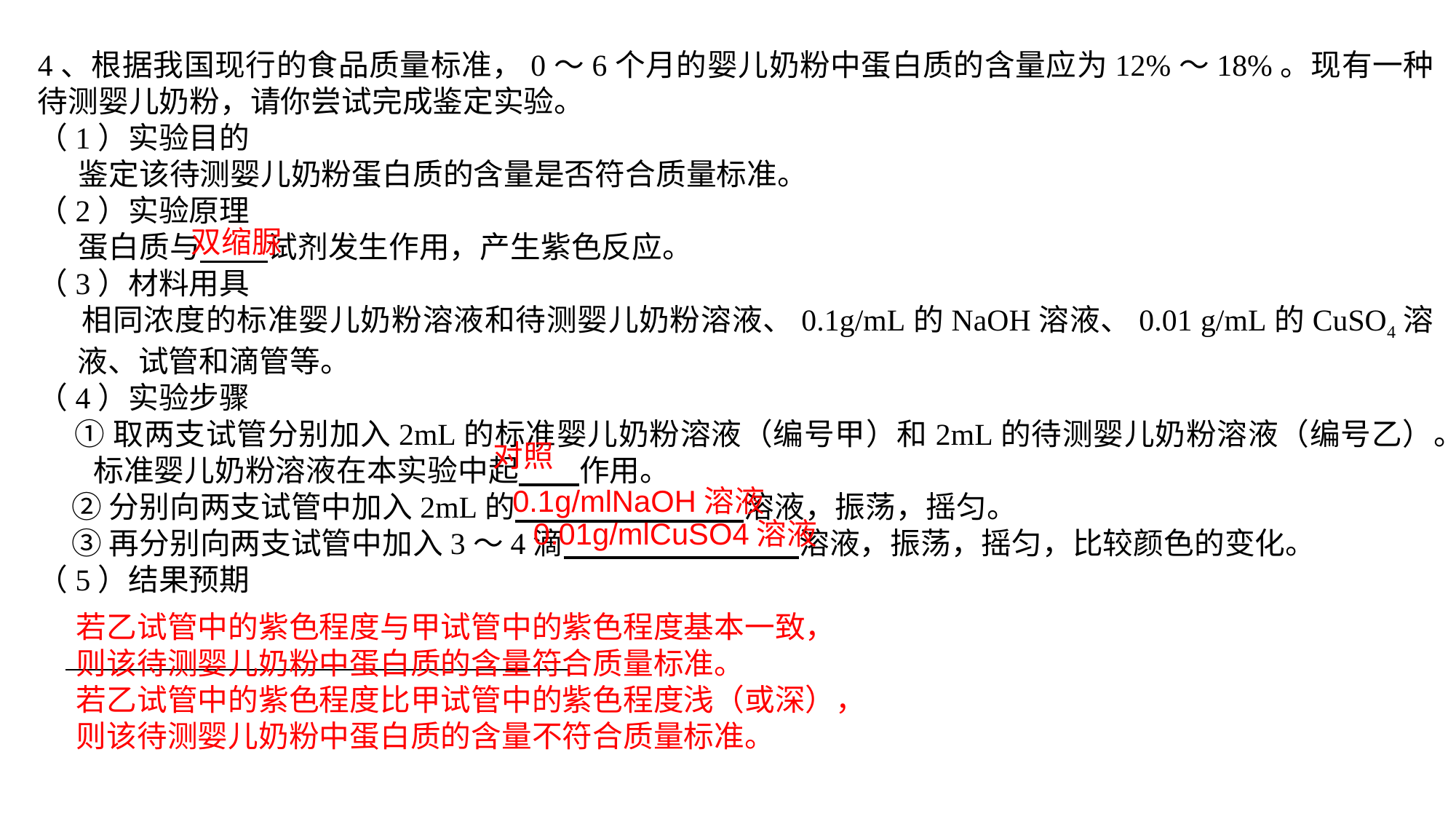

4、根据我国现行的食品质量标准，0～6个月的婴儿奶粉中蛋白质的含量应为12%～18%。现有一种待测婴儿奶粉，请你尝试完成鉴定实验。
（1）实验目的
     鉴定该待测婴儿奶粉蛋白质的含量是否符合质量标准。
（2）实验原理
     蛋白质与          试剂发生作用，产生紫色反应。
（3）材料用具
     相同浓度的标准婴儿奶粉溶液和待测婴儿奶粉溶液、0.1g/mL的NaOH溶液、0.01 g/mL的CuSO4溶液、试管和滴管等。
（4）实验步骤
     ①取两支试管分别加入2mL的标准婴儿奶粉溶液（编号甲）和2mL的待测婴儿奶粉溶液（编号乙）。标准婴儿奶粉溶液在本实验中起         作用。
     ②分别向两支试管中加入2mL的                                  溶液，振荡，摇匀。
     ③再分别向两支试管中加入3～4滴                                   溶液，振荡，摇匀，比较颜色的变化。
（5）结果预期

双缩脲
对照
0.1g/mlNaOH溶液
0.01g/mlCuSO4溶液
若乙试管中的紫色程度与甲试管中的紫色程度基本一致，则该待测婴儿奶粉中蛋白质的含量符合质量标准。
若乙试管中的紫色程度比甲试管中的紫色程度浅（或深），则该待测婴儿奶粉中蛋白质的含量不符合质量标准。